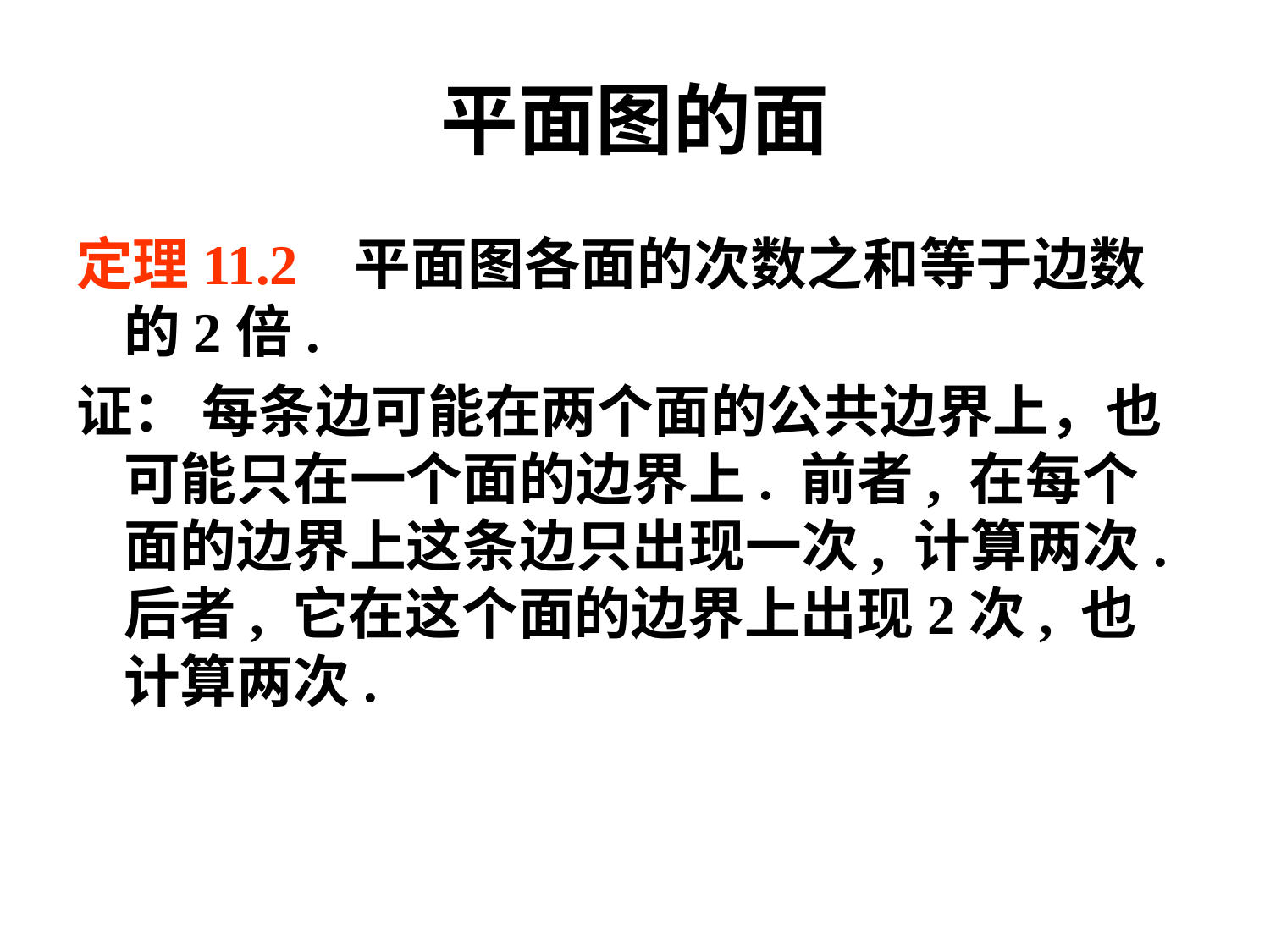

# 平面图的面
定理11.2   平面图各面的次数之和等于边数的2倍.
证： 每条边可能在两个面的公共边界上，也可能只在一个面的边界上. 前者, 在每个面的边界上这条边只出现一次, 计算两次. 后者, 它在这个面的边界上出现2次, 也计算两次.